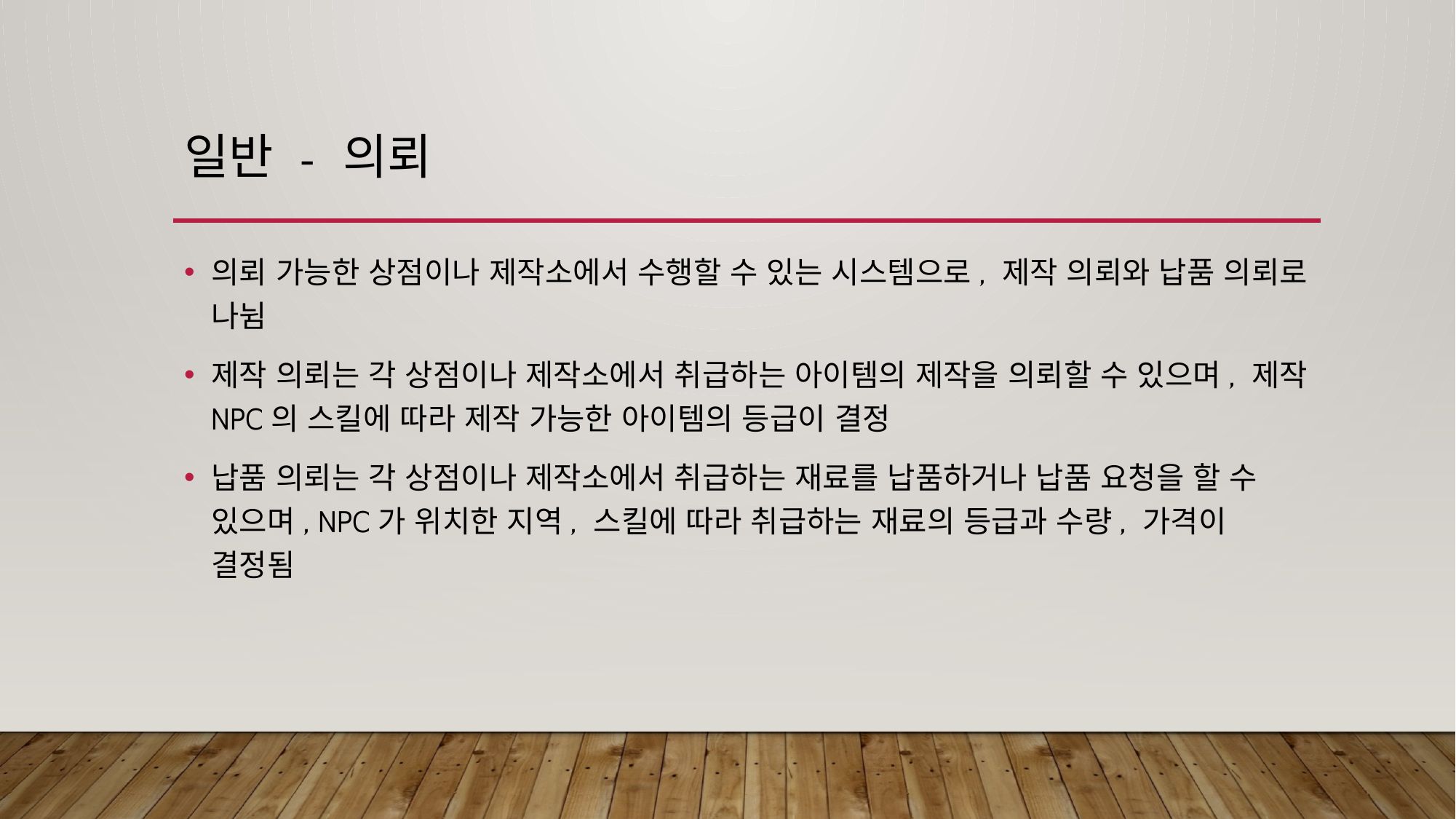

# 일반 - 의뢰
의뢰 가능한 상점이나 제작소에서 수행할 수 있는 시스템으로, 제작 의뢰와 납품 의뢰로 나뉨
제작 의뢰는 각 상점이나 제작소에서 취급하는 아이템의 제작을 의뢰할 수 있으며, 제작 NPC의 스킬에 따라 제작 가능한 아이템의 등급이 결정
납품 의뢰는 각 상점이나 제작소에서 취급하는 재료를 납품하거나 납품 요청을 할 수 있으며, NPC가 위치한 지역, 스킬에 따라 취급하는 재료의 등급과 수량, 가격이 결정됨